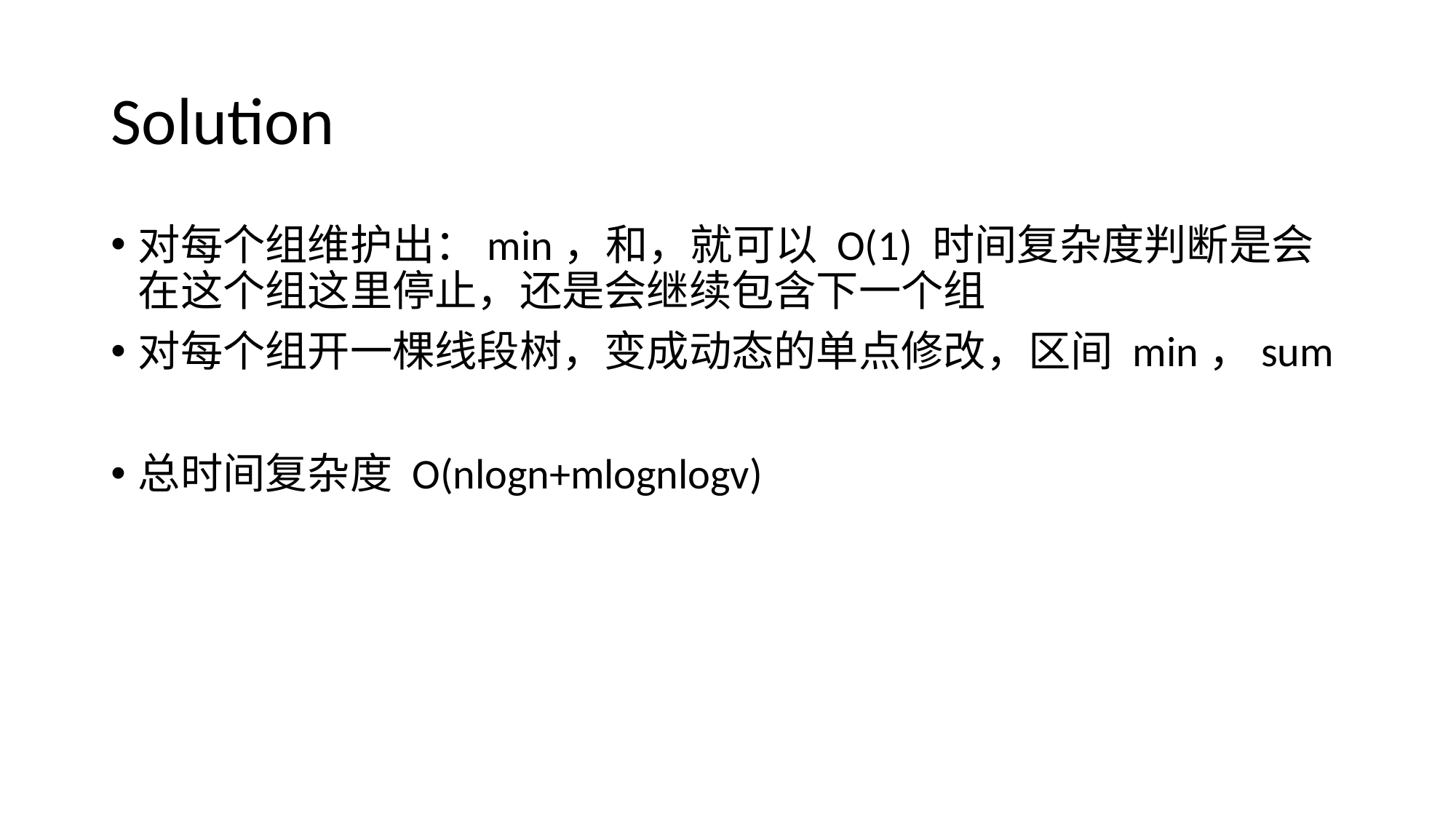

# Solution
对每个组维护出：min，和，就可以 O(1) 时间复杂度判断是会在这个组这里停止，还是会继续包含下一个组
对每个组开一棵线段树，变成动态的单点修改，区间 min，sum

总时间复杂度 O(nlogn+mlognlogv)